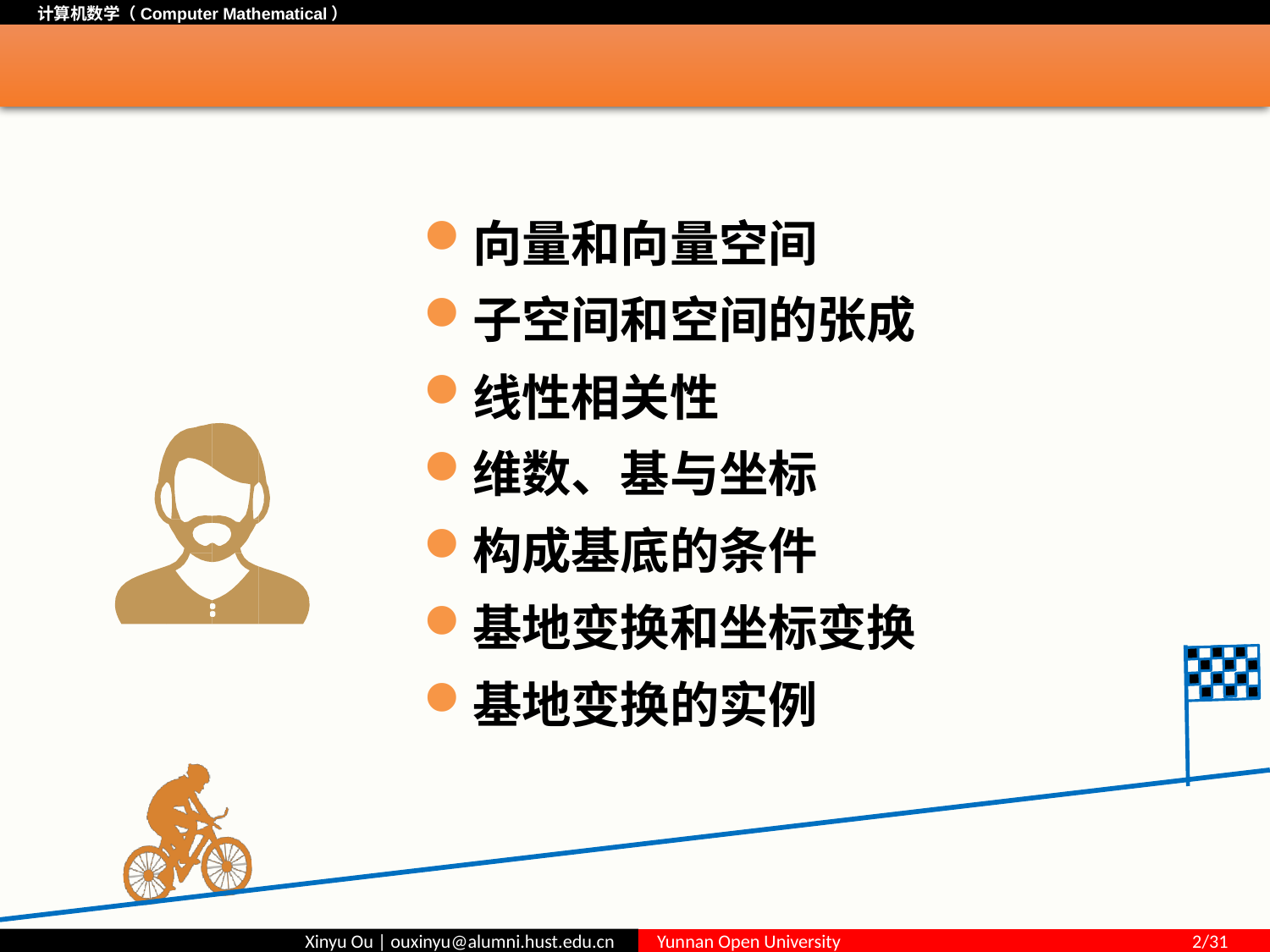

#
向量和向量空间
子空间和空间的张成
线性相关性
维数、基与坐标
构成基底的条件
基地变换和坐标变换
基地变换的实例